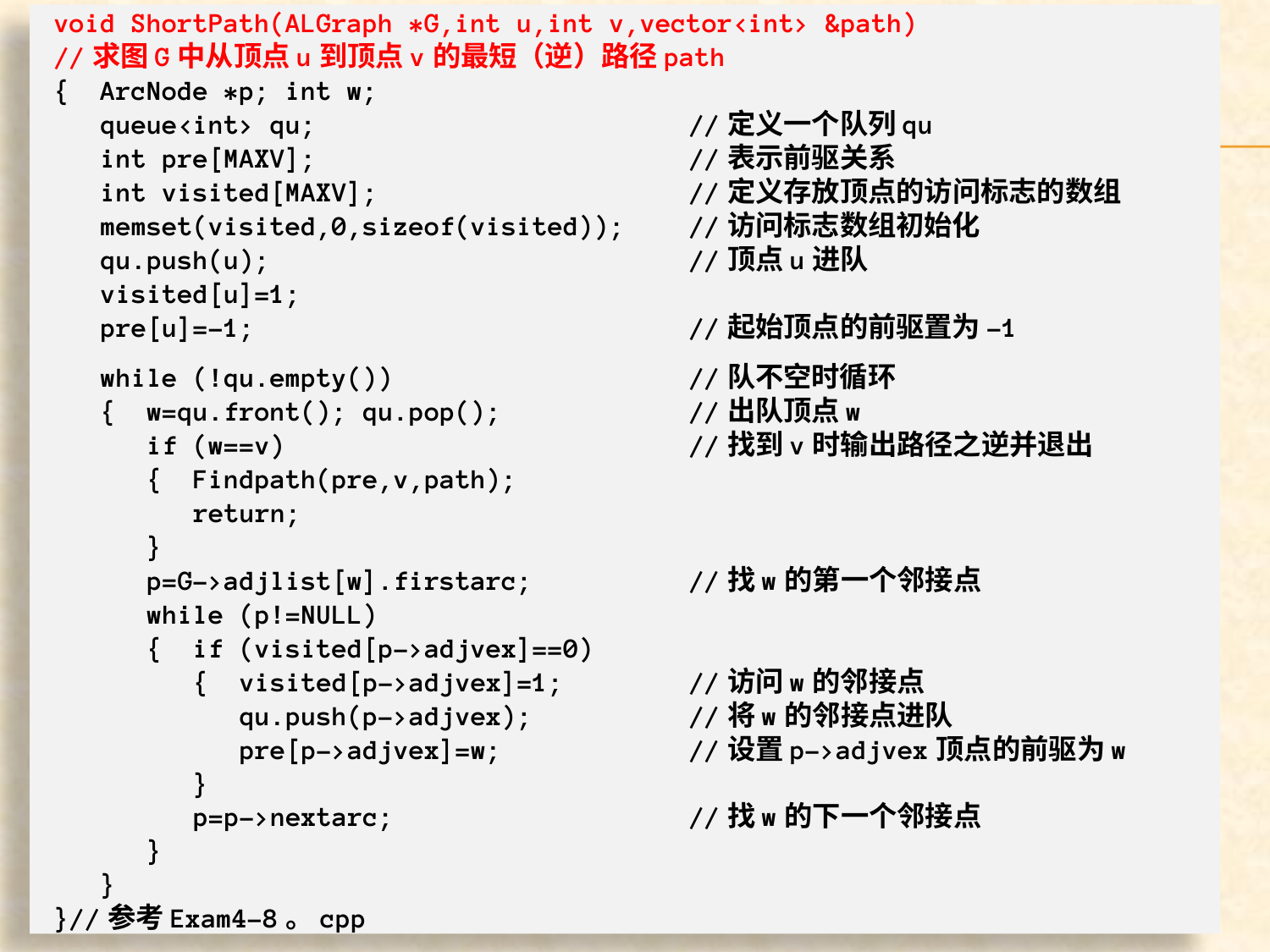

void ShortPath(ALGraph *G,int u,int v,vector<int> &path)
//求图G中从顶点u到顶点v的最短（逆）路径path
{  ArcNode *p; int w;
   queue<int> qu;			//定义一个队列qu
   int pre[MAXV];			//表示前驱关系
   int visited[MAXV];			//定义存放顶点的访问标志的数组
   memset(visited,0,sizeof(visited));	//访问标志数组初始化
   qu.push(u);				//顶点u进队
   visited[u]=1;
   pre[u]=-1;				//起始顶点的前驱置为-1
   while (!qu.empty())			//队不空时循环
   {  w=qu.front(); qu.pop();		//出队顶点w
      if (w==v)				//找到v时输出路径之逆并退出
      {  Findpath(pre,v,path);
         return;
      }
      p=G->adjlist[w].firstarc;		//找w的第一个邻接点
      while (p!=NULL)
      {  if (visited[p->adjvex]==0)
         {  visited[p->adjvex]=1;	//访问w的邻接点
            qu.push(p->adjvex);		//将w的邻接点进队
            pre[p->adjvex]=w;		//设置p->adjvex顶点的前驱为w
         }
         p=p->nextarc;			//找w的下一个邻接点
      }
   }
}//参考Exam4-8。cpp